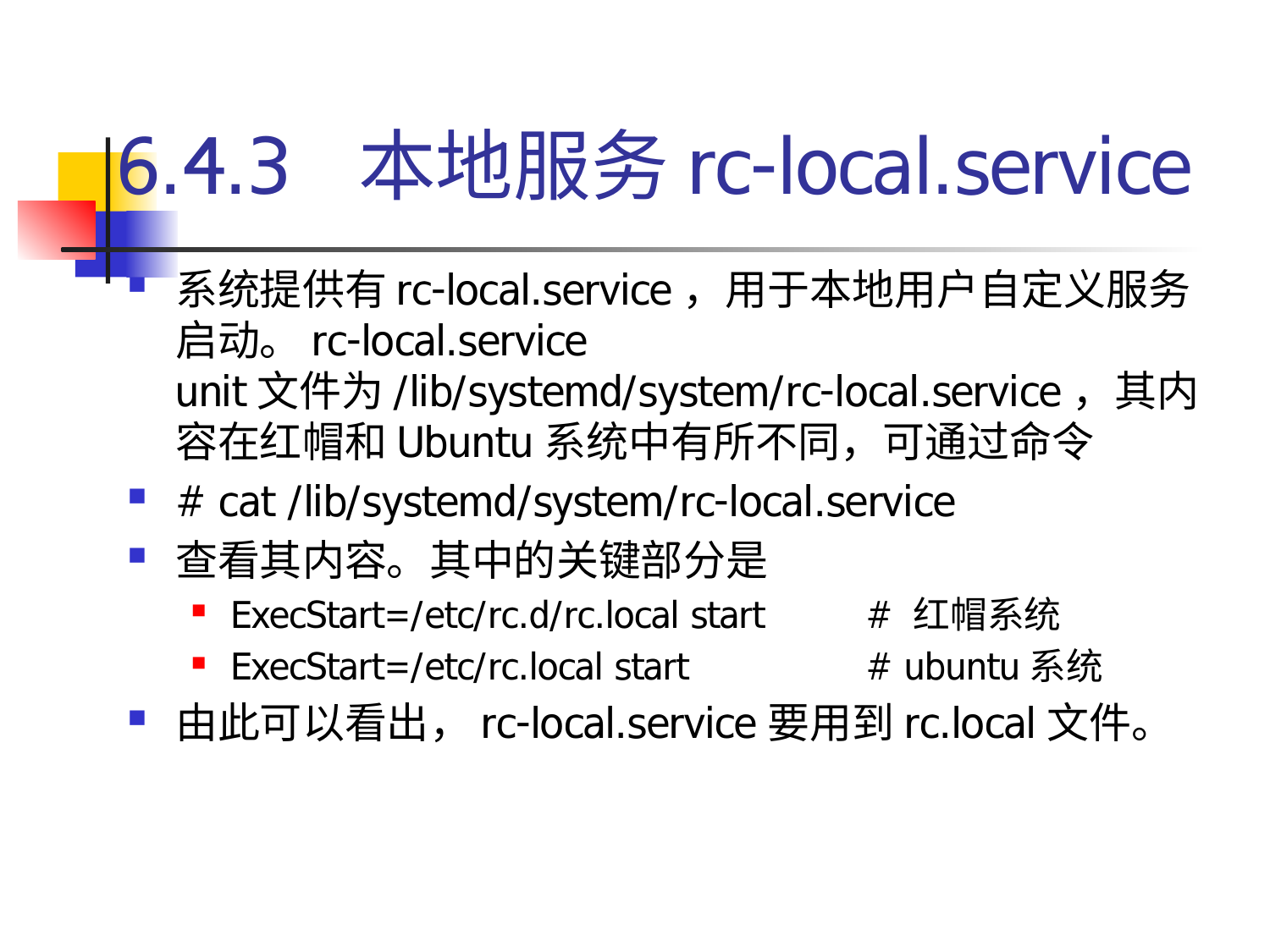

# 6.4.3  本地服务rc-local.service
系统提供有rc-local.service，用于本地用户自定义服务启动。rc-local.service unit文件为/lib/systemd/system/rc-local.service，其内容在红帽和Ubuntu系统中有所不同，可通过命令
# cat /lib/systemd/system/rc-local.service
查看其内容。其中的关键部分是
ExecStart=/etc/rc.d/rc.local start 	# 红帽系统
ExecStart=/etc/rc.local start 		# ubuntu系统
由此可以看出，rc-local.service要用到rc.local文件。